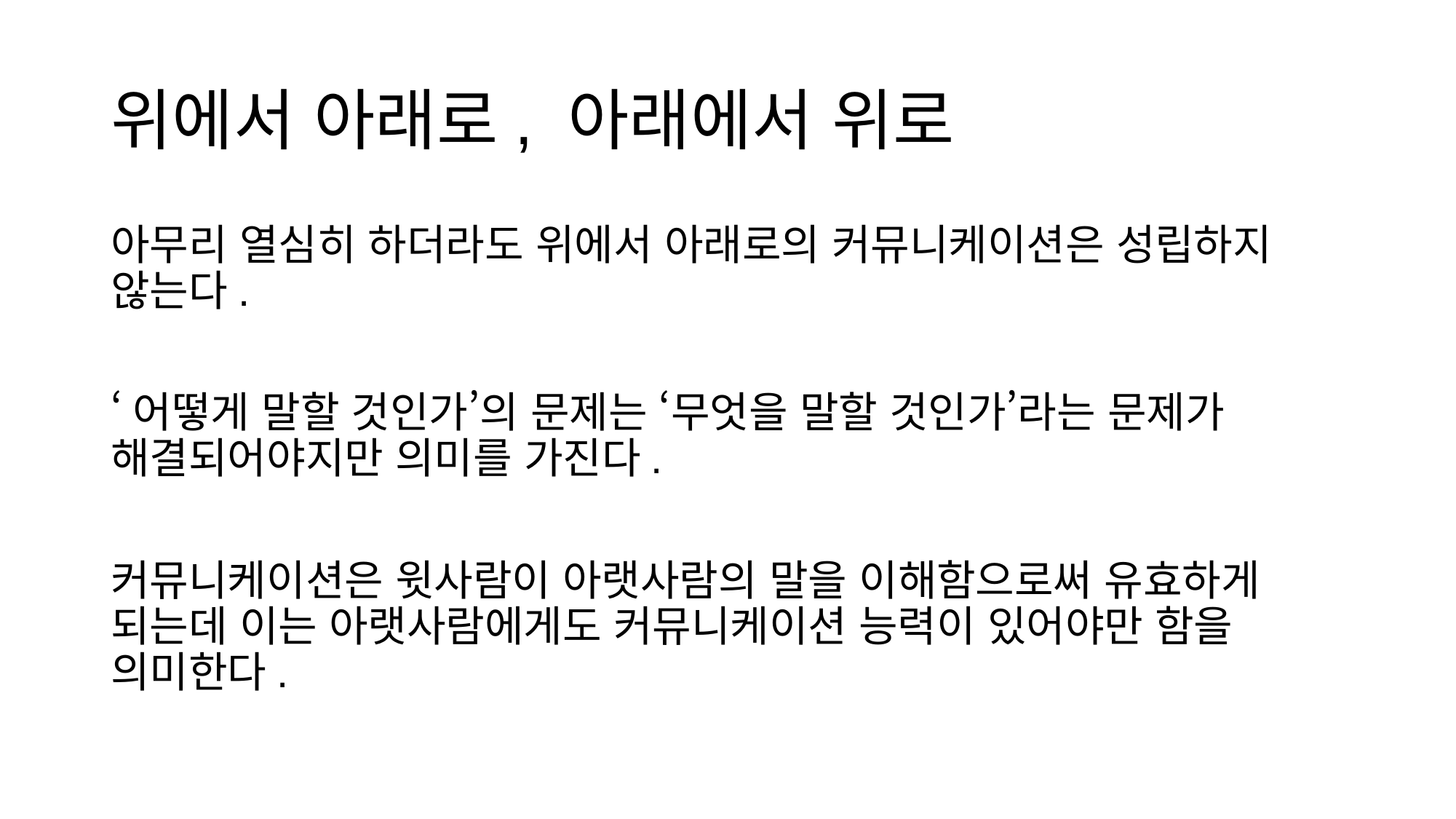

# 위에서 아래로, 아래에서 위로
아무리 열심히 하더라도 위에서 아래로의 커뮤니케이션은 성립하지 않는다.

‘어떻게 말할 것인가’의 문제는 ‘무엇을 말할 것인가’라는 문제가 해결되어야지만 의미를 가진다.

커뮤니케이션은 윗사람이 아랫사람의 말을 이해함으로써 유효하게 되는데 이는 아랫사람에게도 커뮤니케이션 능력이 있어야만 함을 의미한다.